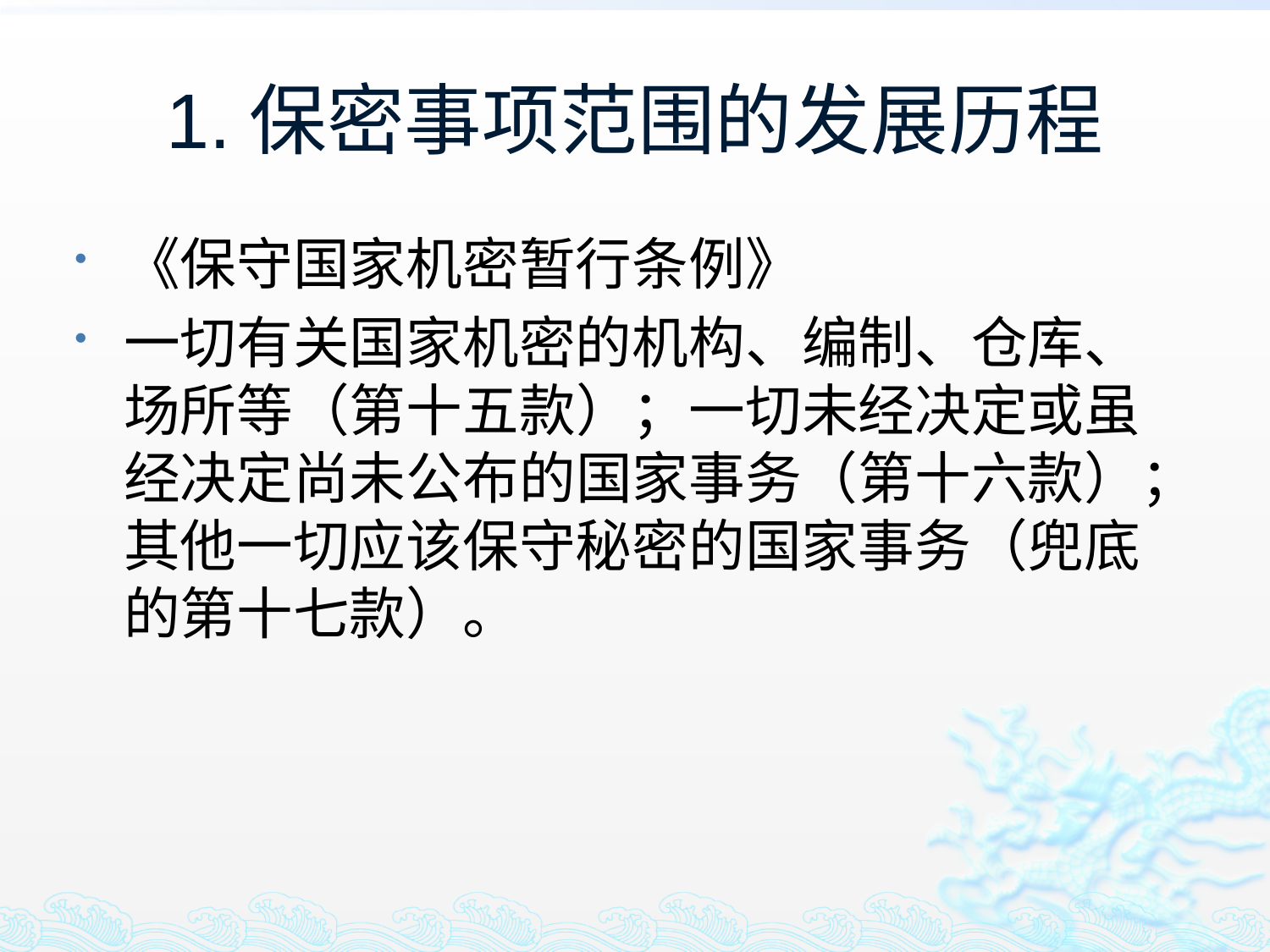

# 1.保密事项范围的发展历程
《保守国家机密暂行条例》
一切有关国家机密的机构、编制、仓库、场所等（第十五款）；一切未经决定或虽经决定尚未公布的国家事务（第十六款）；其他一切应该保守秘密的国家事务（兜底的第十七款）。